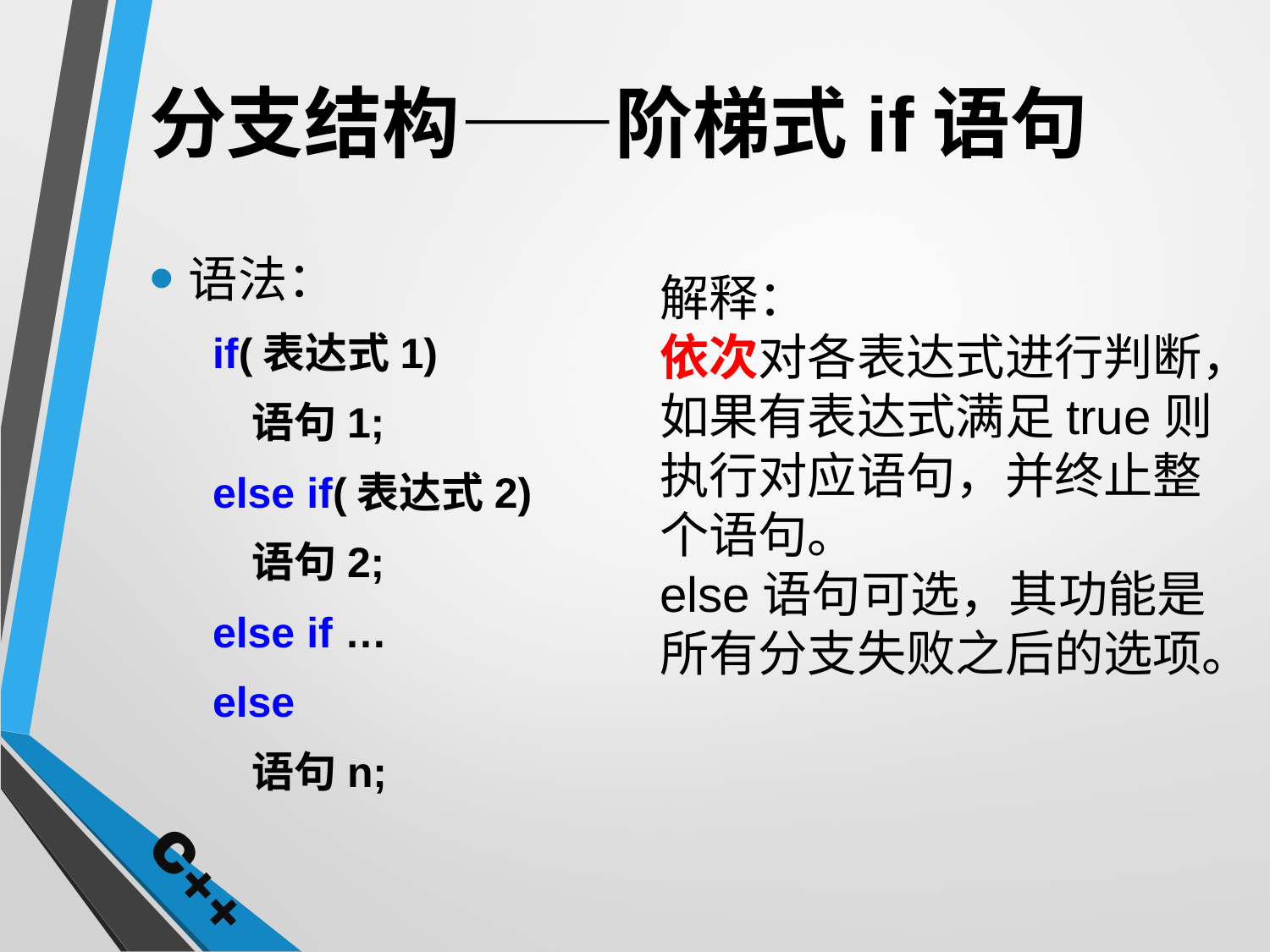

# 分支结构——阶梯式if语句
语法：
if(表达式1)
	语句1;
else if(表达式2)
	语句2;
else if …
else
	语句n;

解释：
依次对各表达式进行判断，如果有表达式满足true则执行对应语句，并终止整个语句。
else语句可选，其功能是所有分支失败之后的选项。